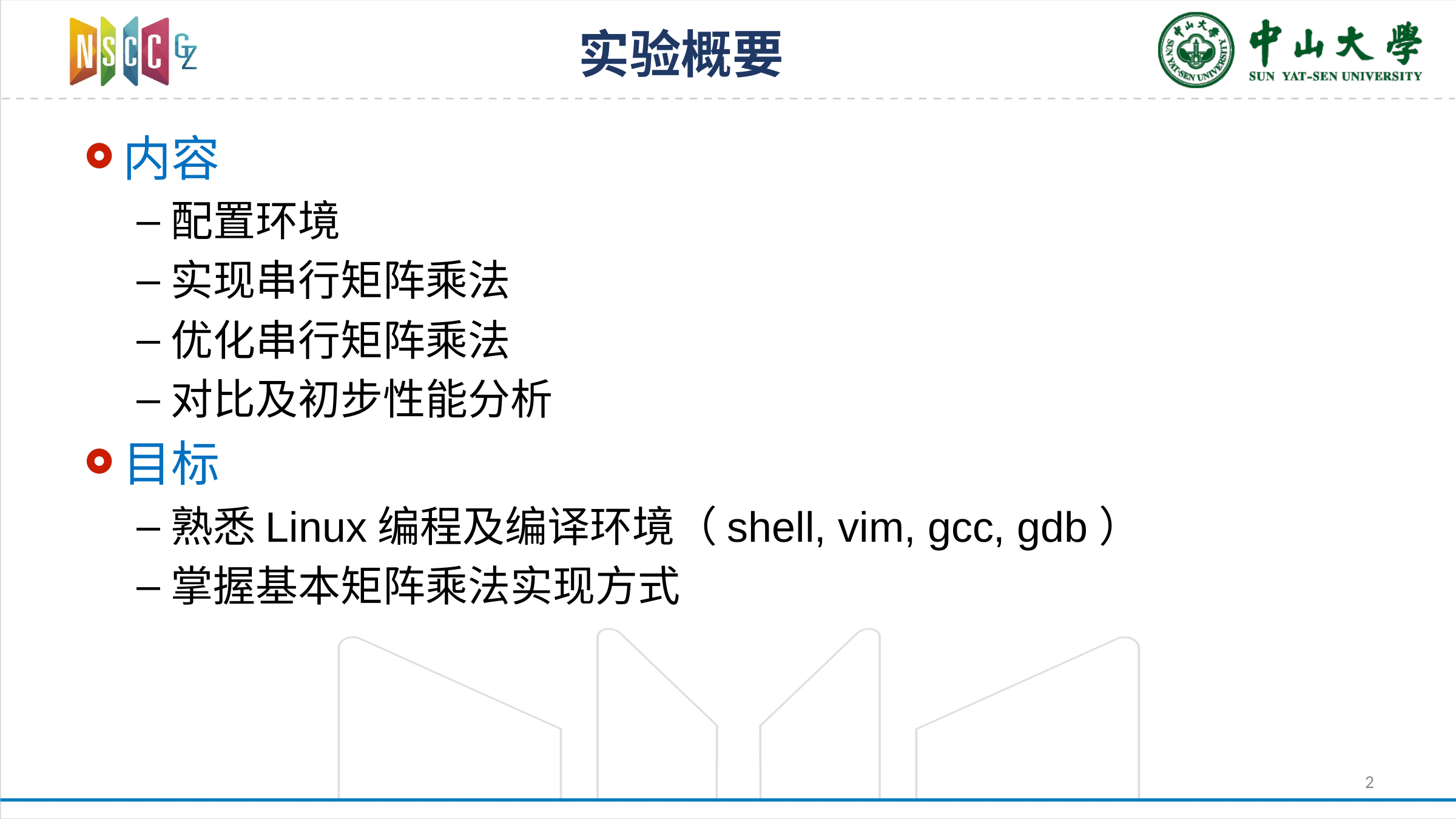

# 实验概要
内容
配置环境
实现串行矩阵乘法
优化串行矩阵乘法
对比及初步性能分析
目标
熟悉Linux编程及编译环境（shell, vim, gcc, gdb）
掌握基本矩阵乘法实现方式
2